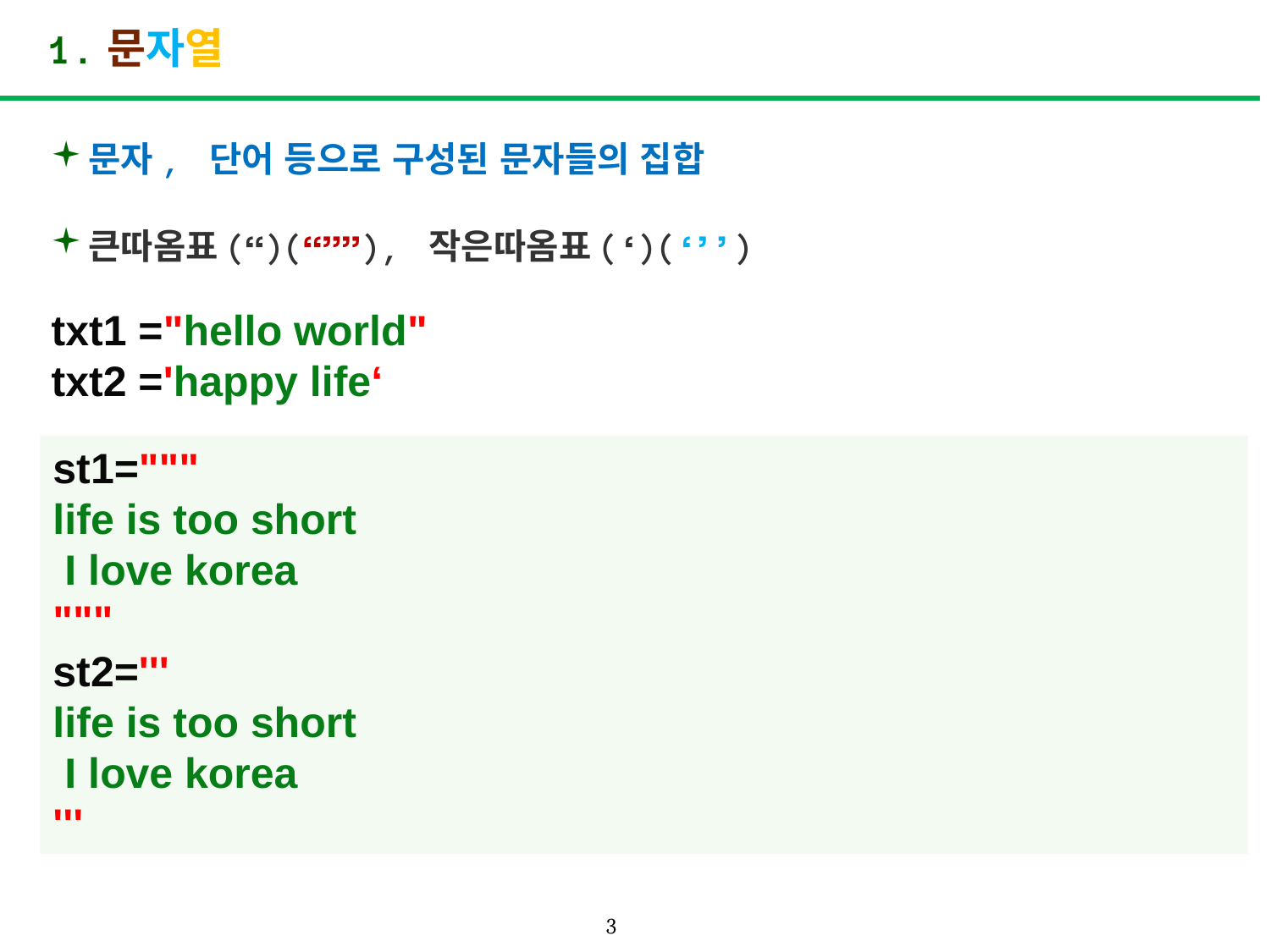

# 1.문자열
문자, 단어 등으로 구성된 문자들의 집합
큰따옴표(“)(“””), 작은따옴표(‘)(‘’’)
txt1 ="hello world"
txt2 ='happy life‘
st1="""
life is too short
 I love korea
"""
st2='''
life is too short
 I love korea
'''
3